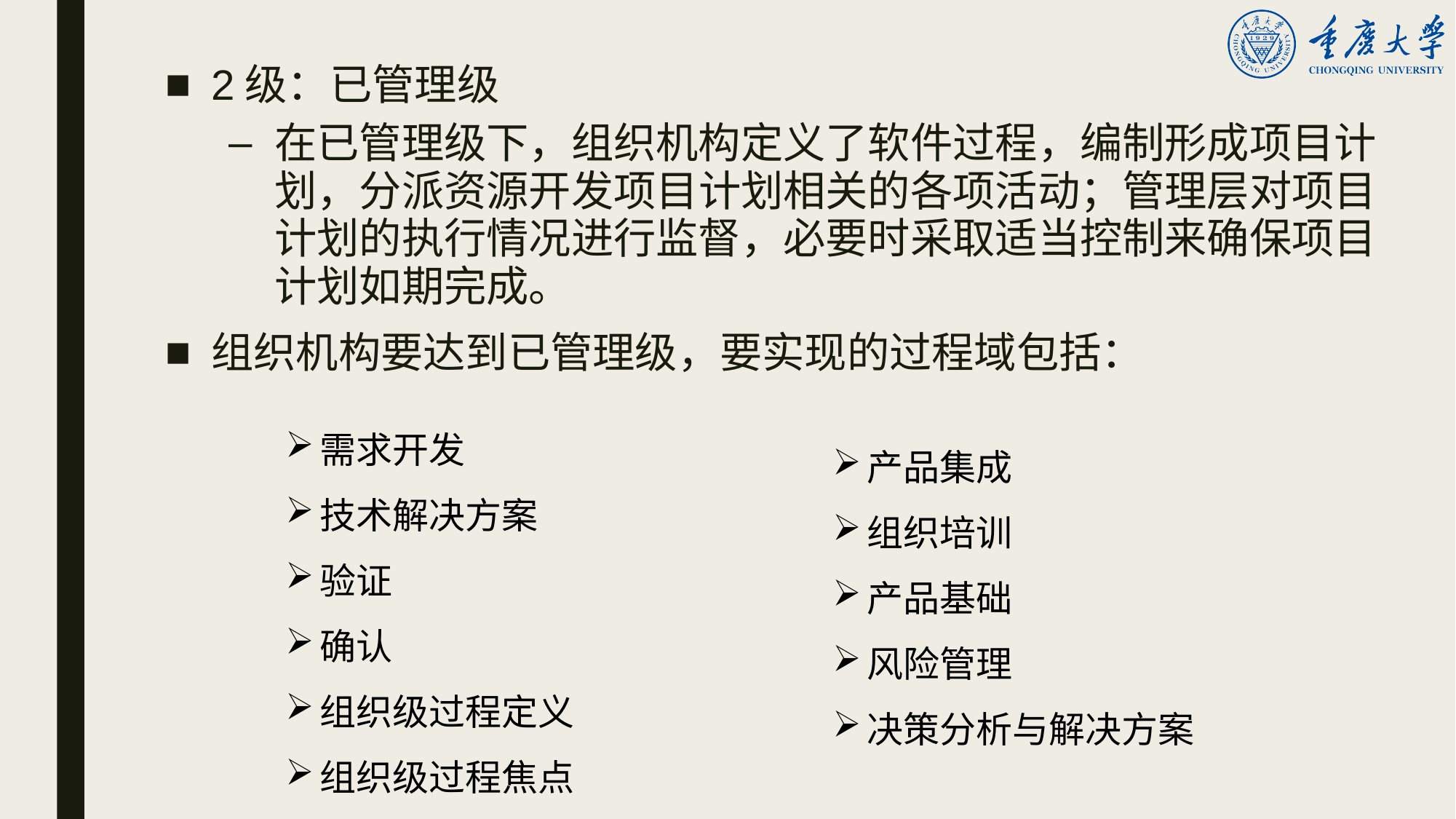

2级：已管理级
在已管理级下，组织机构定义了软件过程，编制形成项目计划，分派资源开发项目计划相关的各项活动；管理层对项目计划的执行情况进行监督，必要时采取适当控制来确保项目计划如期完成。
组织机构要达到已管理级，要实现的过程域包括：

需求开发
技术解决方案
验证
确认
组织级过程定义
组织级过程焦点

产品集成
组织培训
产品基础
风险管理
决策分析与解决方案